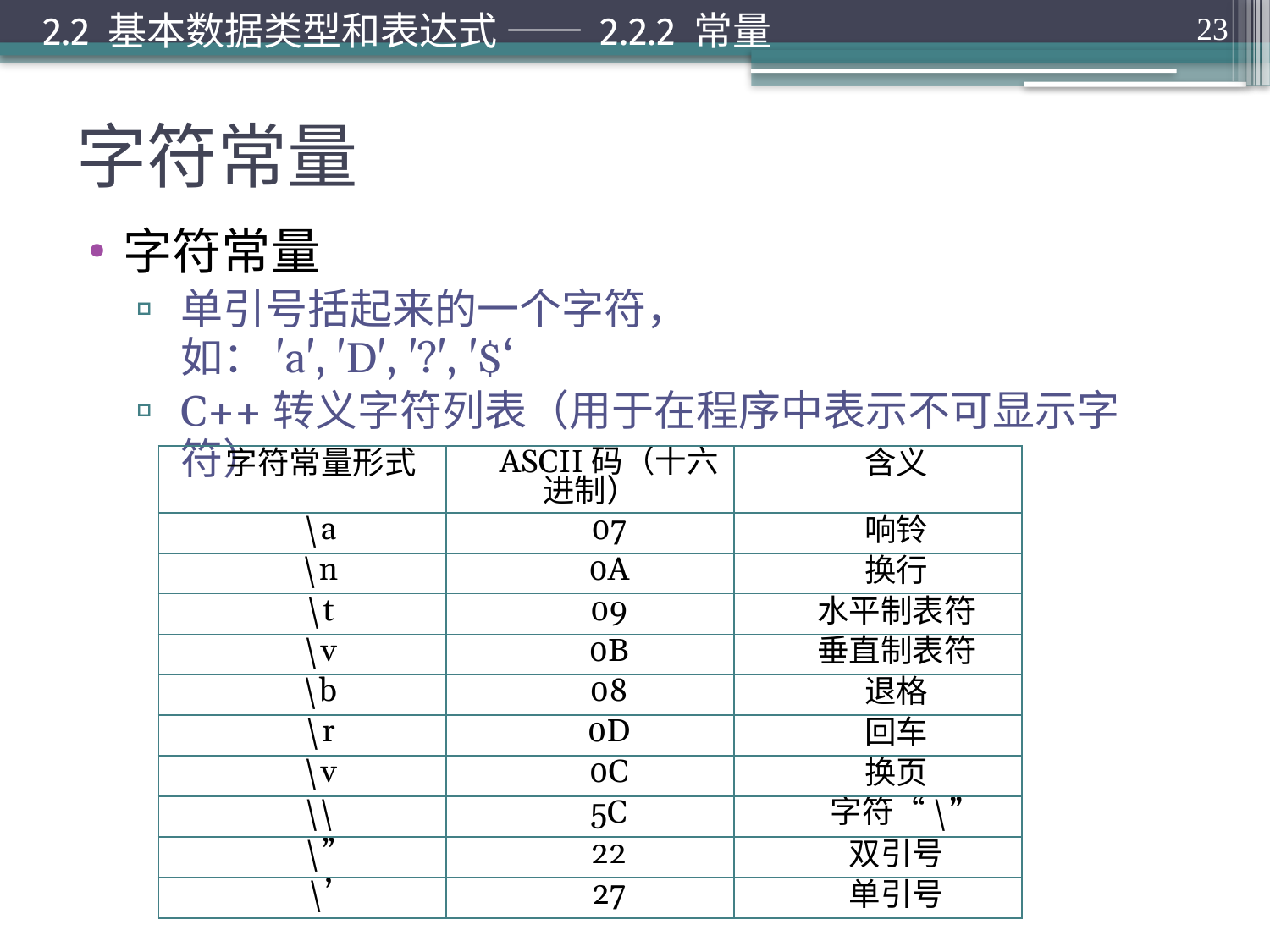

2.2 基本数据类型和表达式 —— 2.2.2 常量
23
# 字符常量
字符常量
单引号括起来的一个字符，
如：'a', 'D', '?', '$‘
C++转义字符列表（用于在程序中表示不可显示字符）

| 字符常量形式 | ASCII码（十六进制） | 含义 |
| --- | --- | --- |
| \a | 07 | 响铃 |
| \n | 0A | 换行 |
| \t | 09 | 水平制表符 |
| \v | 0B | 垂直制表符 |
| \b | 08 | 退格 |
| \r | 0D | 回车 |
| \v | 0C | 换页 |
| \\ | 5C | 字符“\” |
| \” | 22 | 双引号 |
| \’ | 27 | 单引号 |